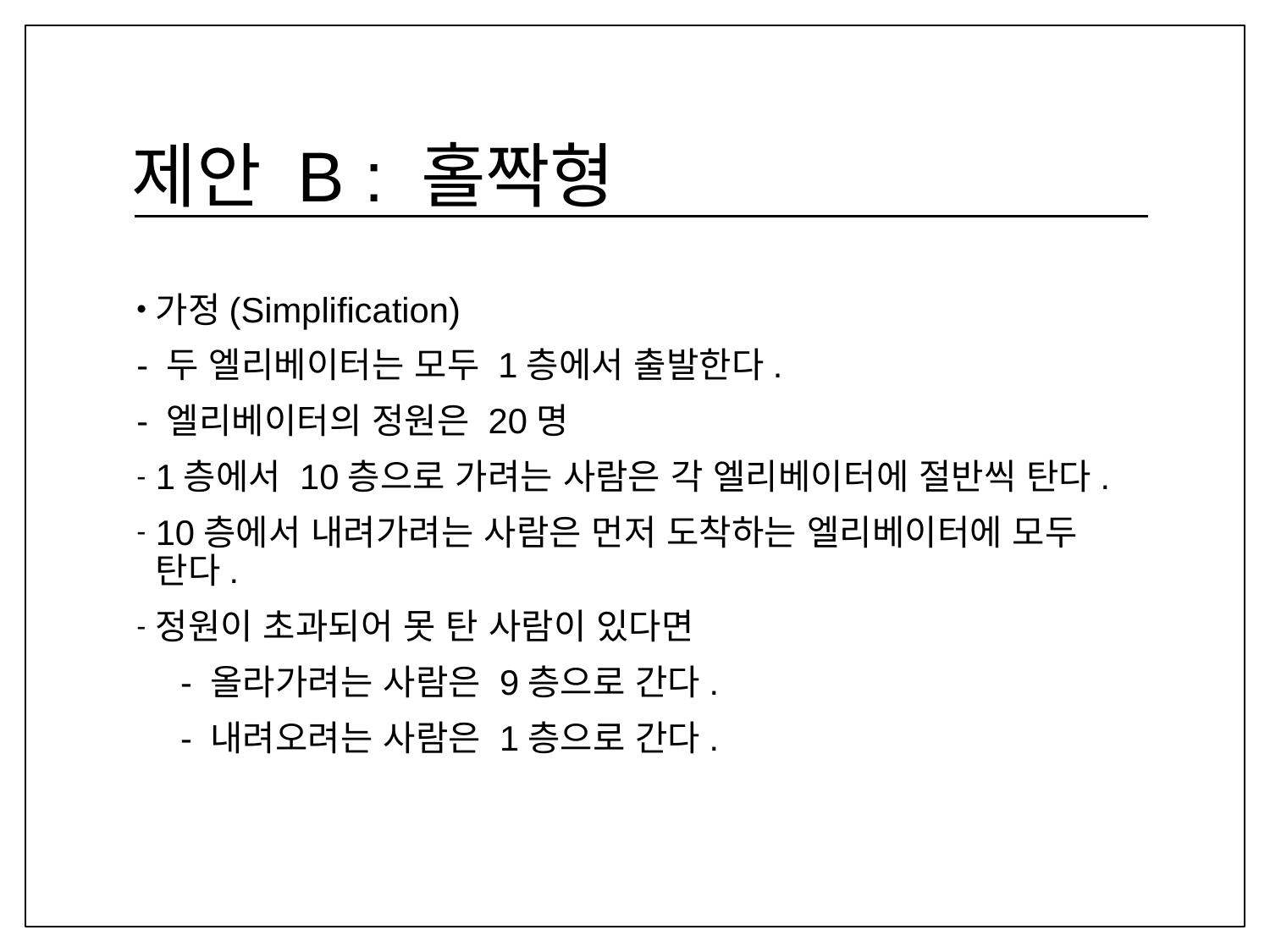

# 제안 B : 홀짝형
가정(Simplification)
- 두 엘리베이터는 모두 1층에서 출발한다.
- 엘리베이터의 정원은 20명
1층에서 10층으로 가려는 사람은 각 엘리베이터에 절반씩 탄다.
10층에서 내려가려는 사람은 먼저 도착하는 엘리베이터에 모두 탄다.
정원이 초과되어 못 탄 사람이 있다면
     - 올라가려는 사람은 9층으로 간다.
     - 내려오려는 사람은 1층으로 간다.